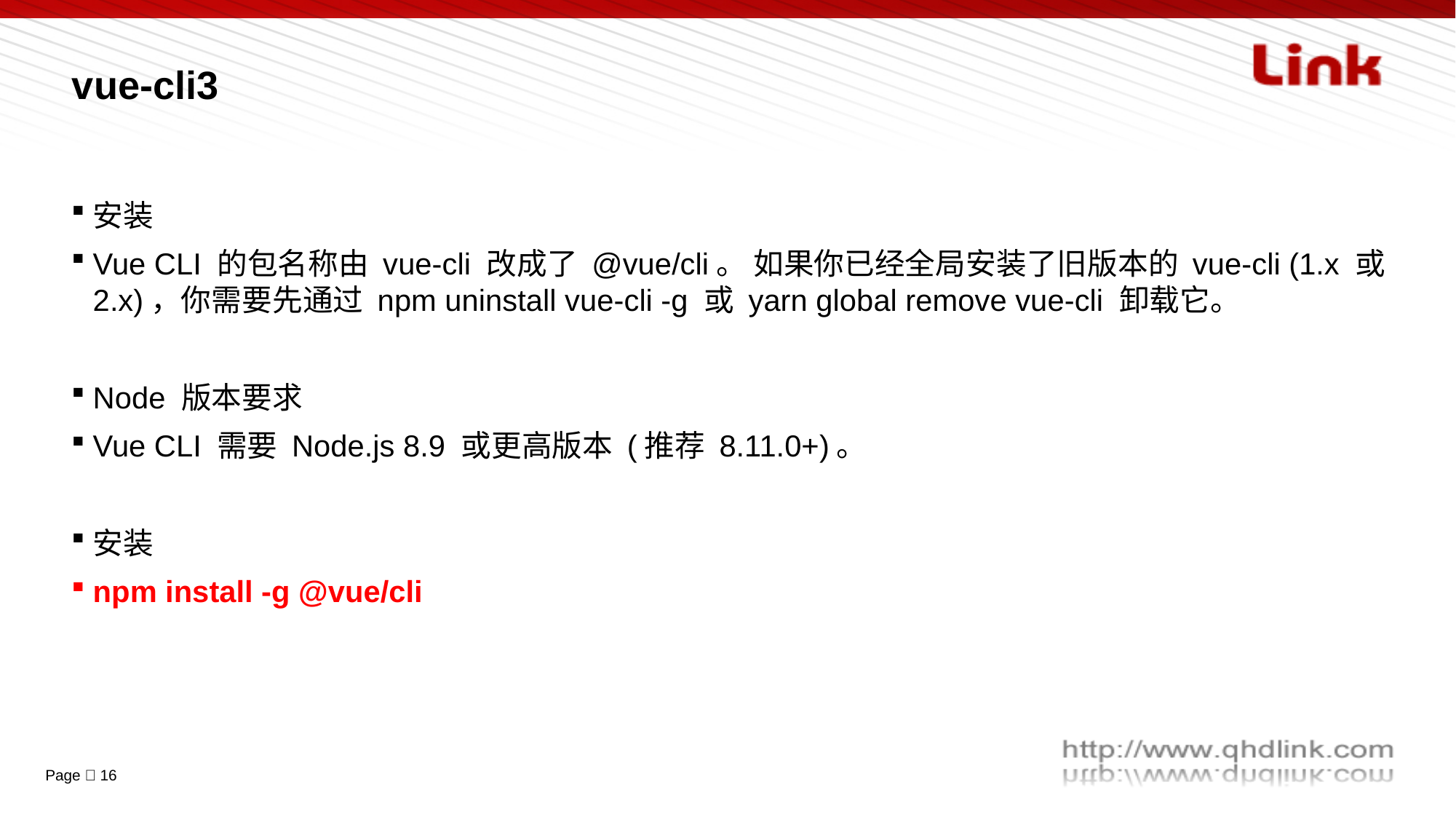

# vue-cli3
安装
Vue CLI 的包名称由 vue-cli 改成了 @vue/cli。 如果你已经全局安装了旧版本的 vue-cli (1.x 或 2.x)，你需要先通过 npm uninstall vue-cli -g 或 yarn global remove vue-cli 卸载它。

Node 版本要求
Vue CLI 需要 Node.js 8.9 或更高版本 (推荐 8.11.0+)。

安装
npm install -g @vue/cli